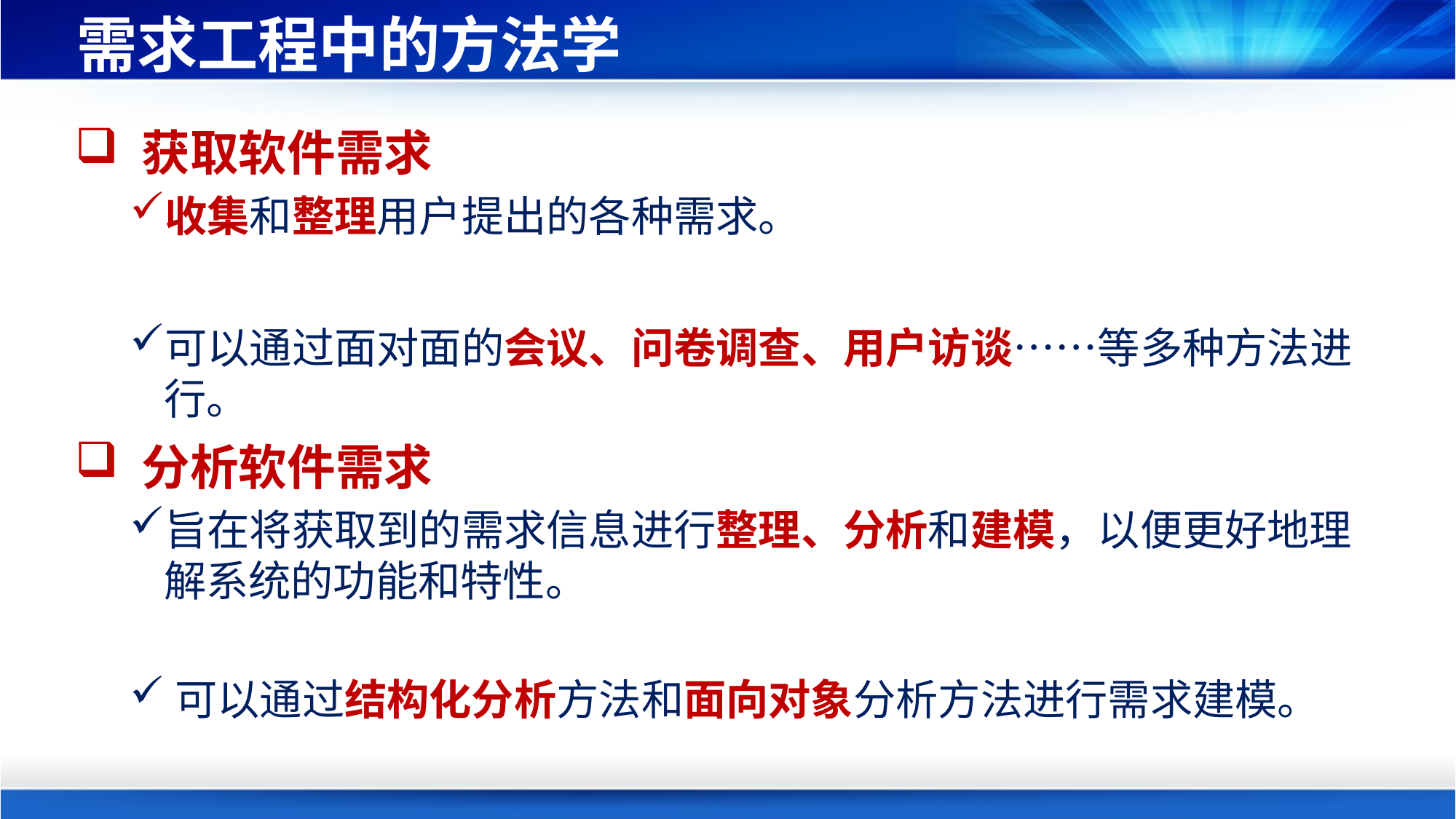

# 需求工程中的方法学
 获取软件需求
收集和整理用户提出的各种需求。

可以通过面对面的会议、‌问卷调查、‌用户访谈……等多种方法进行。

 分析软件需求
旨在将获取到的需求信息进行整理、‌分析和建模，‌以便更好地理解系统的功能和特性。

‌可以通过结构化分析方法和面向对象分析方法进行需求建模。‌